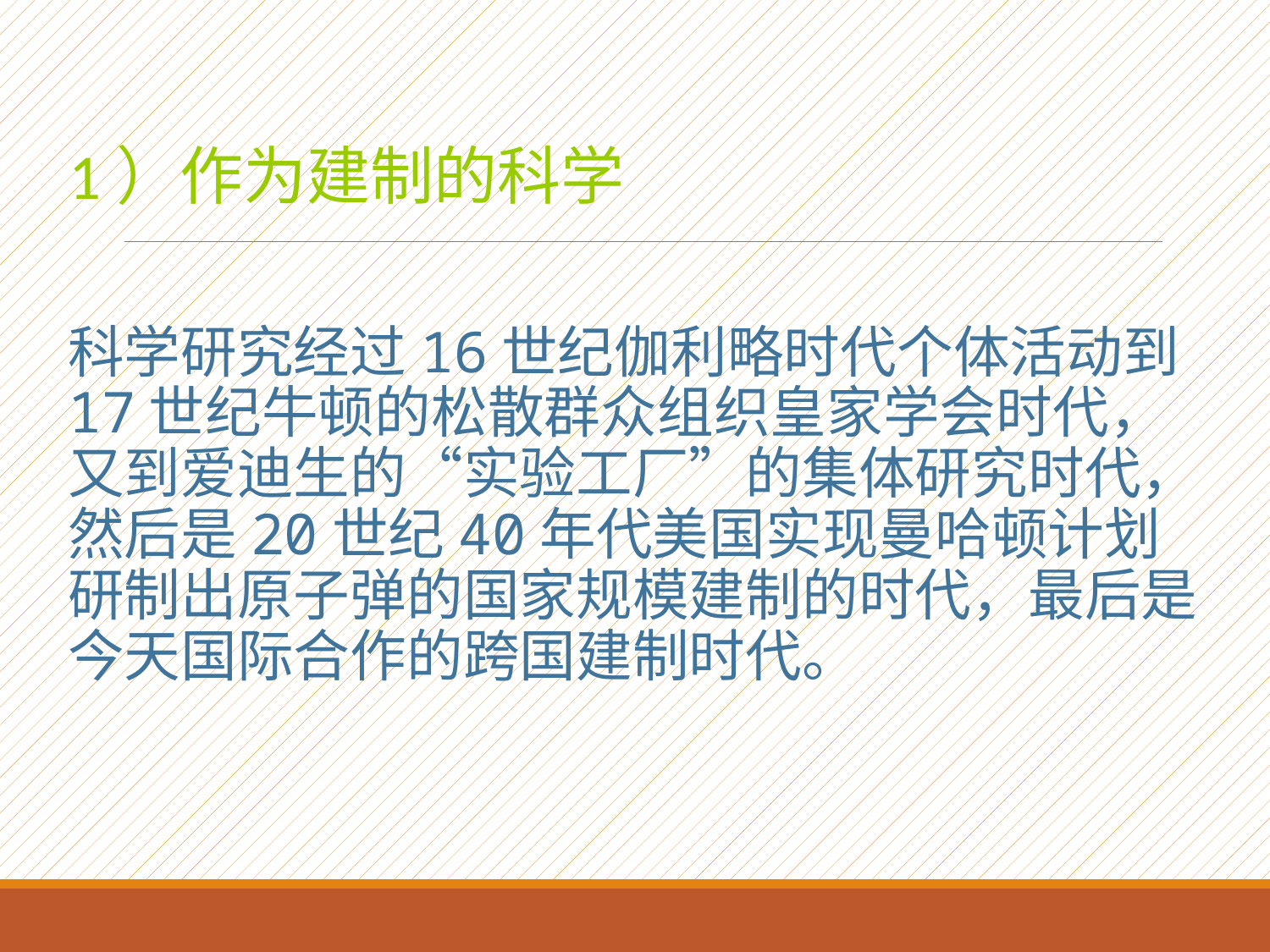

1）作为建制的科学

科学研究经过16世纪伽利略时代个体活动到17世纪牛顿的松散群众组织皇家学会时代，又到爱迪生的“实验工厂”的集体研究时代，然后是20世纪40年代美国实现曼哈顿计划研制出原子弹的国家规模建制的时代，最后是今天国际合作的跨国建制时代。